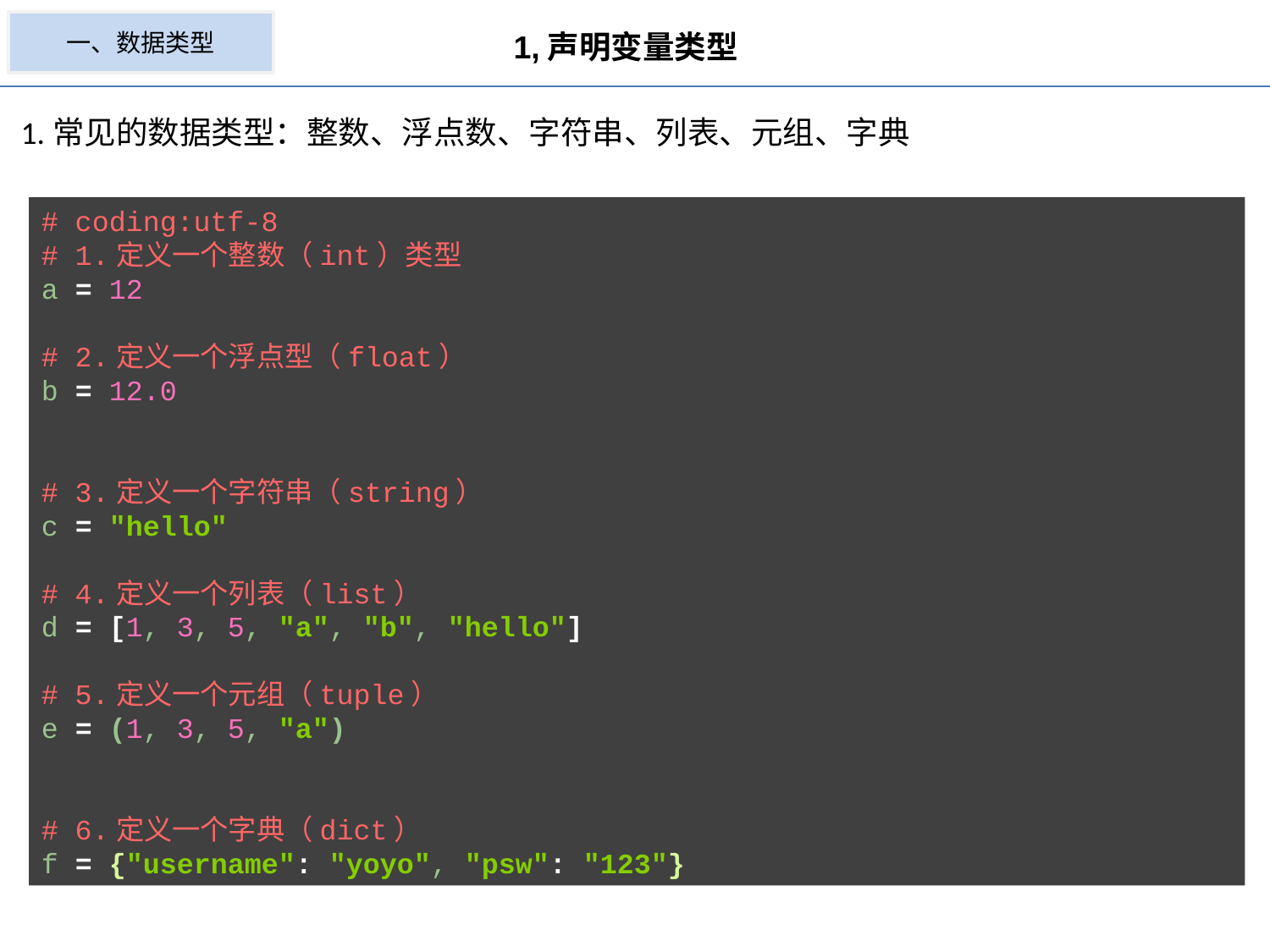

一、数据类型
1,声明变量类型
1.常见的数据类型：整数、浮点数、字符串、列表、元组、字典
# coding:utf-8 # 1.定义一个整数（int）类型 a = 12
# 2.定义一个浮点型（float）
b = 12.0

# 3.定义一个字符串（string）
c = "hello"
# 4.定义一个列表（list）
d = [1, 3, 5, "a", "b", "hello"]
# 5.定义一个元组（tuple）
e = (1, 3, 5, "a")

# 6.定义一个字典（dict）
f = {"username": "yoyo", "psw": "123"}